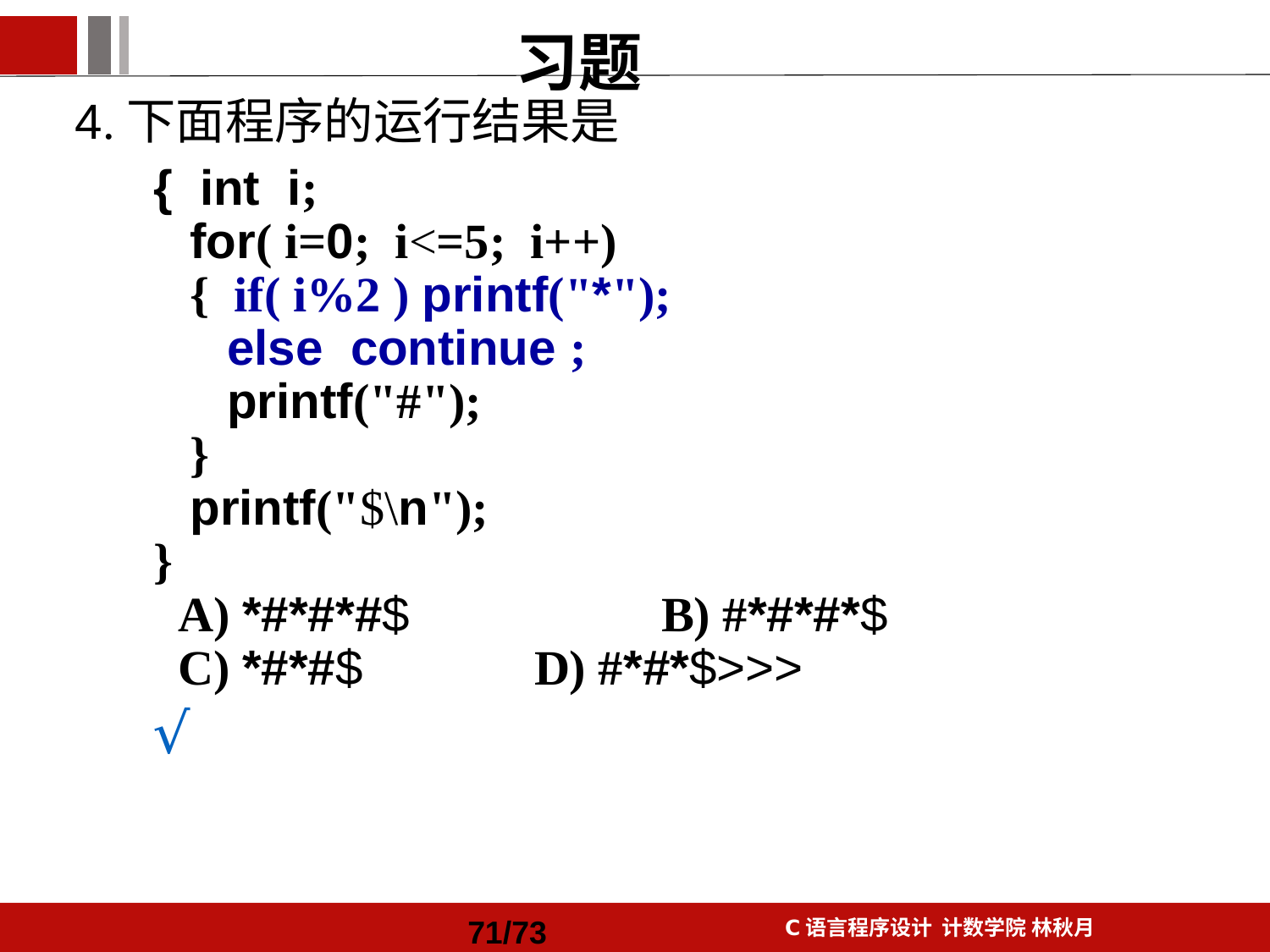

习题
# 4.下面程序的运行结果是
{  int  i;
   for( i=0;  i<=5;  i++)
   {  if( i%2 ) printf("*");
      else  continue ;
      printf("#");
   }
   printf("$\n");
}
  A) *#*#*#$		B) #*#*#*$
  C) *#*#$		D) #*#*$>>>
√